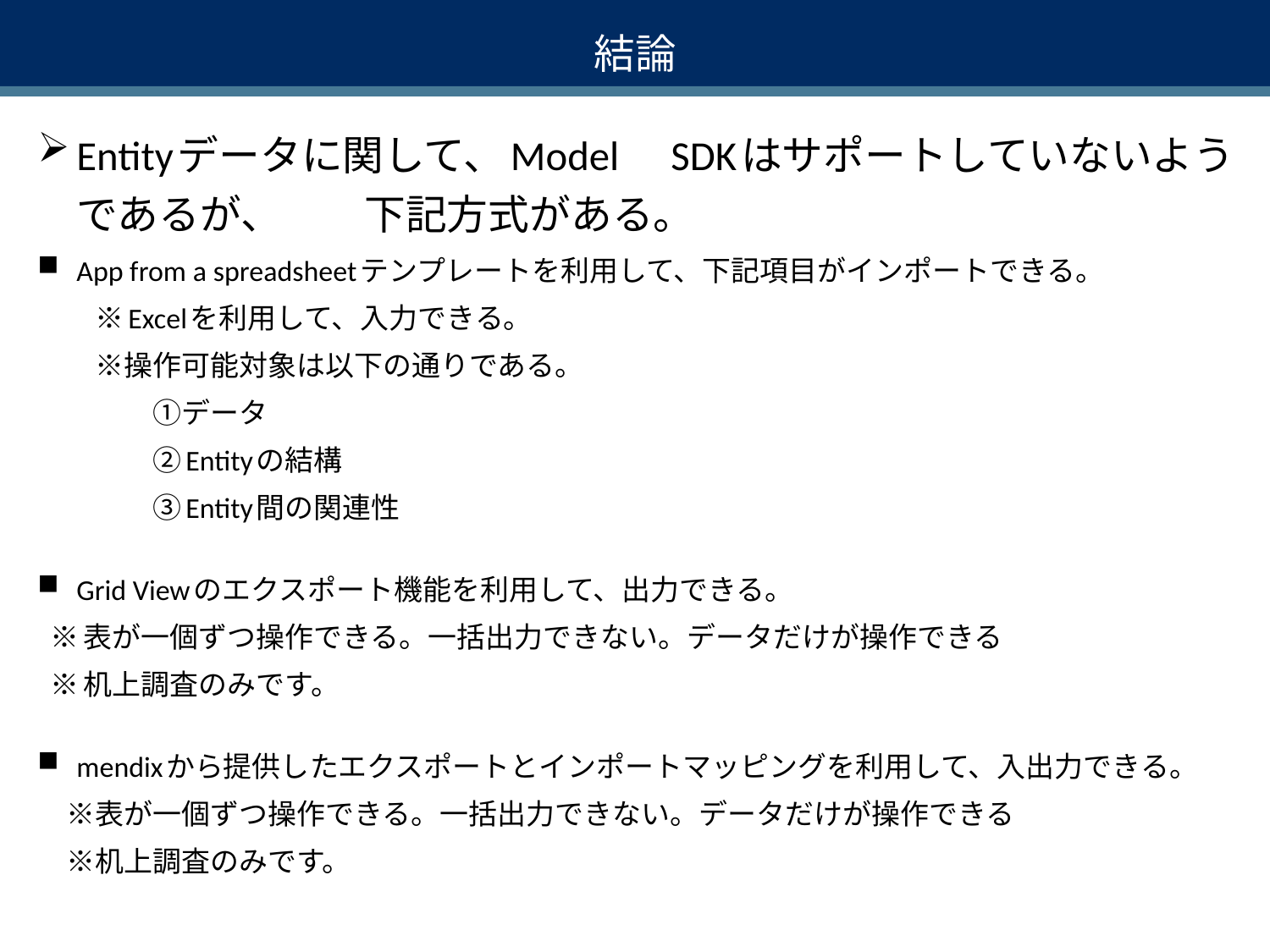

# 結論
Entityデータに関して、Model　SDKはサポートしていないようであるが、　　下記方式がある。
App from a spreadsheetテンプレートを利用して、下記項目がインポートできる。
　　※Excelを利用して、入力できる。
　　※操作可能対象は以下の通りである。
　　　　①データ
　　　　②Entityの結構
　　　　③Entity間の関連性

Grid Viewのエクスポート機能を利用して、出力できる。
  ※表が一個ずつ操作できる。一括出力できない。データだけが操作できる
  ※机上調査のみです。

mendixから提供したエクスポートとインポートマッピングを利用して、入出力できる。
　※表が一個ずつ操作できる。一括出力できない。データだけが操作できる
　※机上調査のみです。